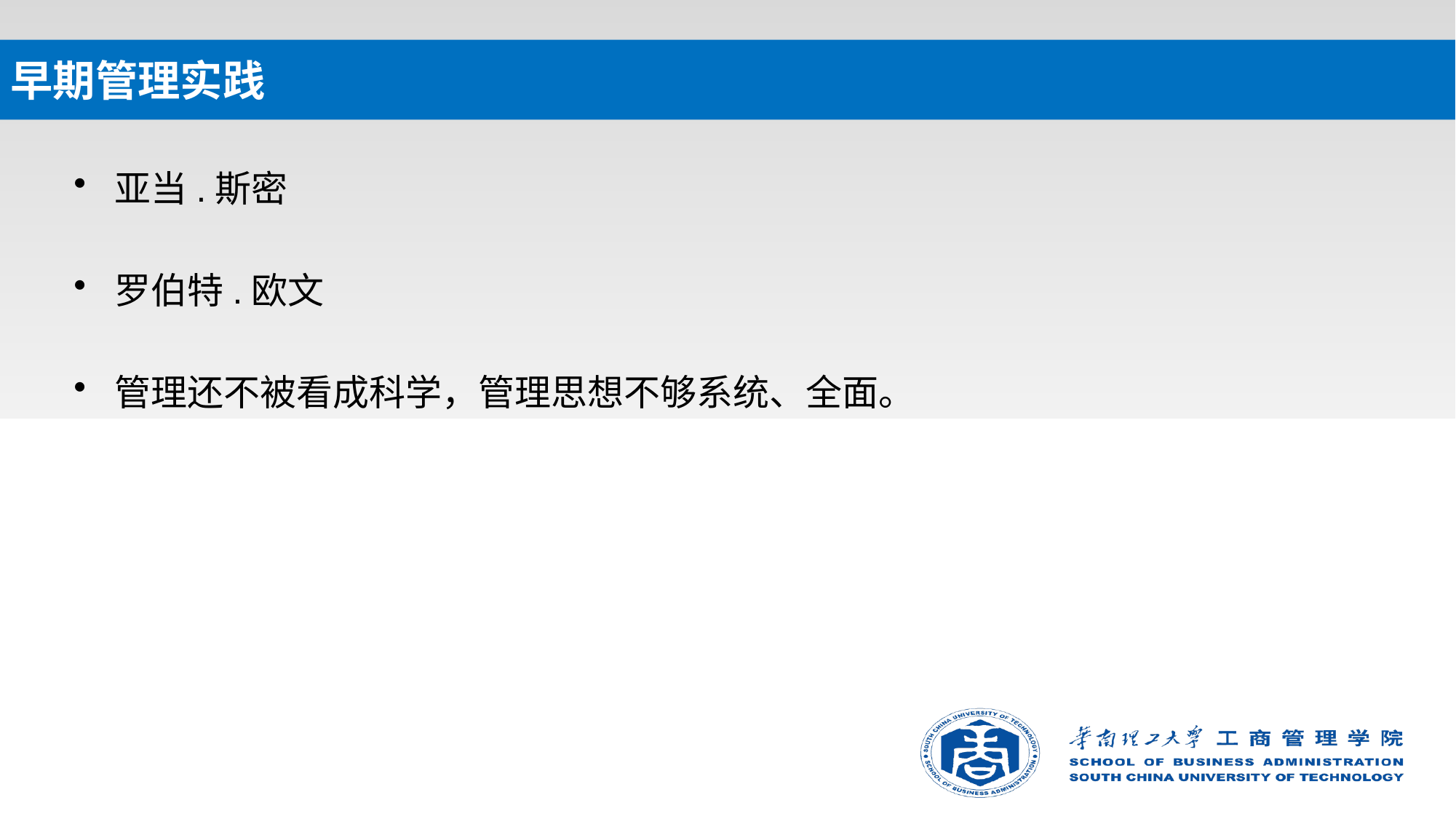

# 早期管理实践
亚当.斯密

罗伯特.欧文

管理还不被看成科学，管理思想不够系统、全面。